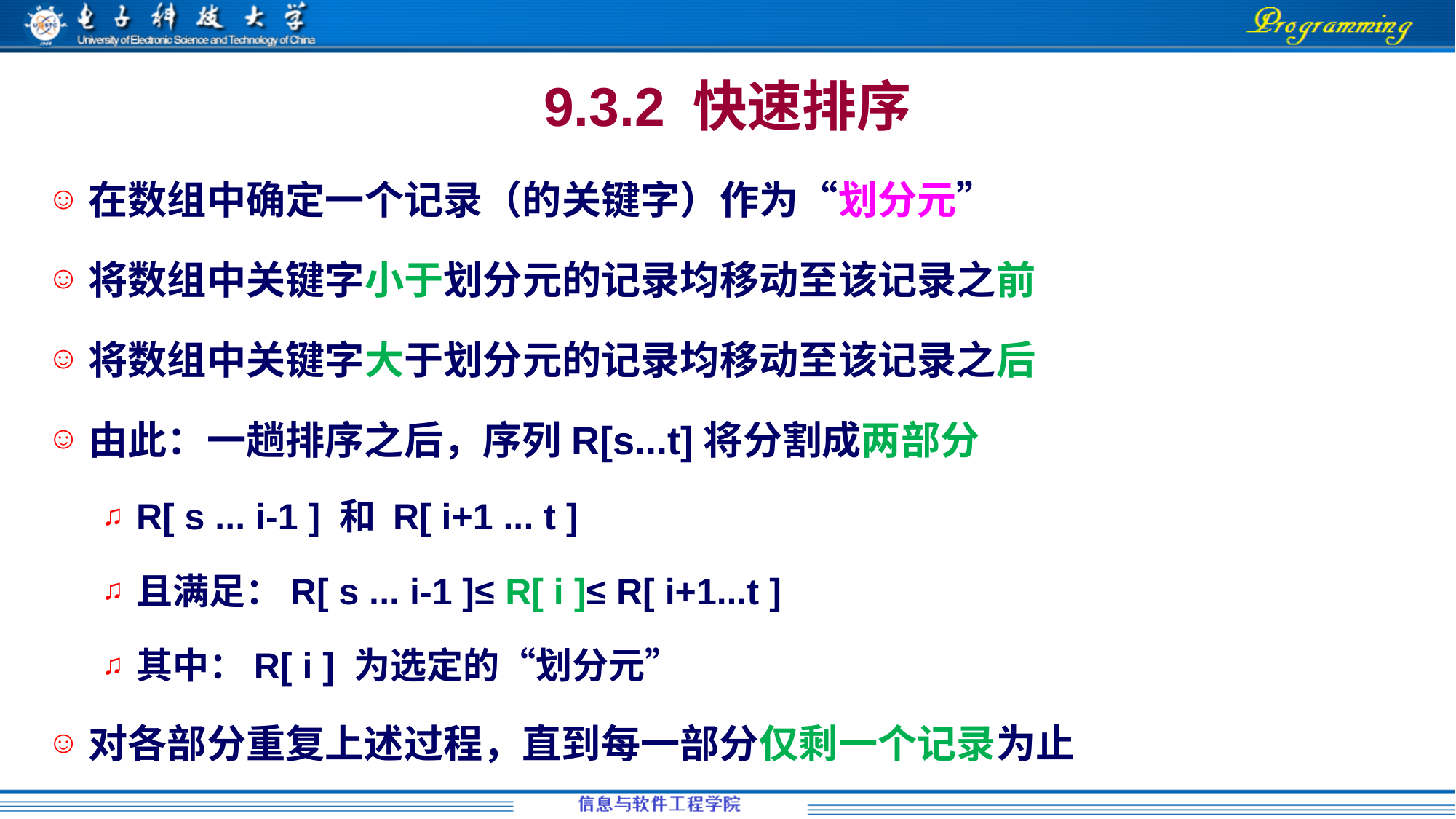

# 9.3.2 快速排序
在数组中确定一个记录（的关键字）作为“划分元”
将数组中关键字小于划分元的记录均移动至该记录之前
将数组中关键字大于划分元的记录均移动至该记录之后
由此：一趟排序之后，序列R[s...t]将分割成两部分
R[ s ... i-1 ] 和 R[ i+1 ... t ]
且满足：R[ s ... i-1 ]≤ R[ i ]≤ R[ i+1...t ]
其中：R[ i ] 为选定的“划分元”
对各部分重复上述过程，直到每一部分仅剩一个记录为止